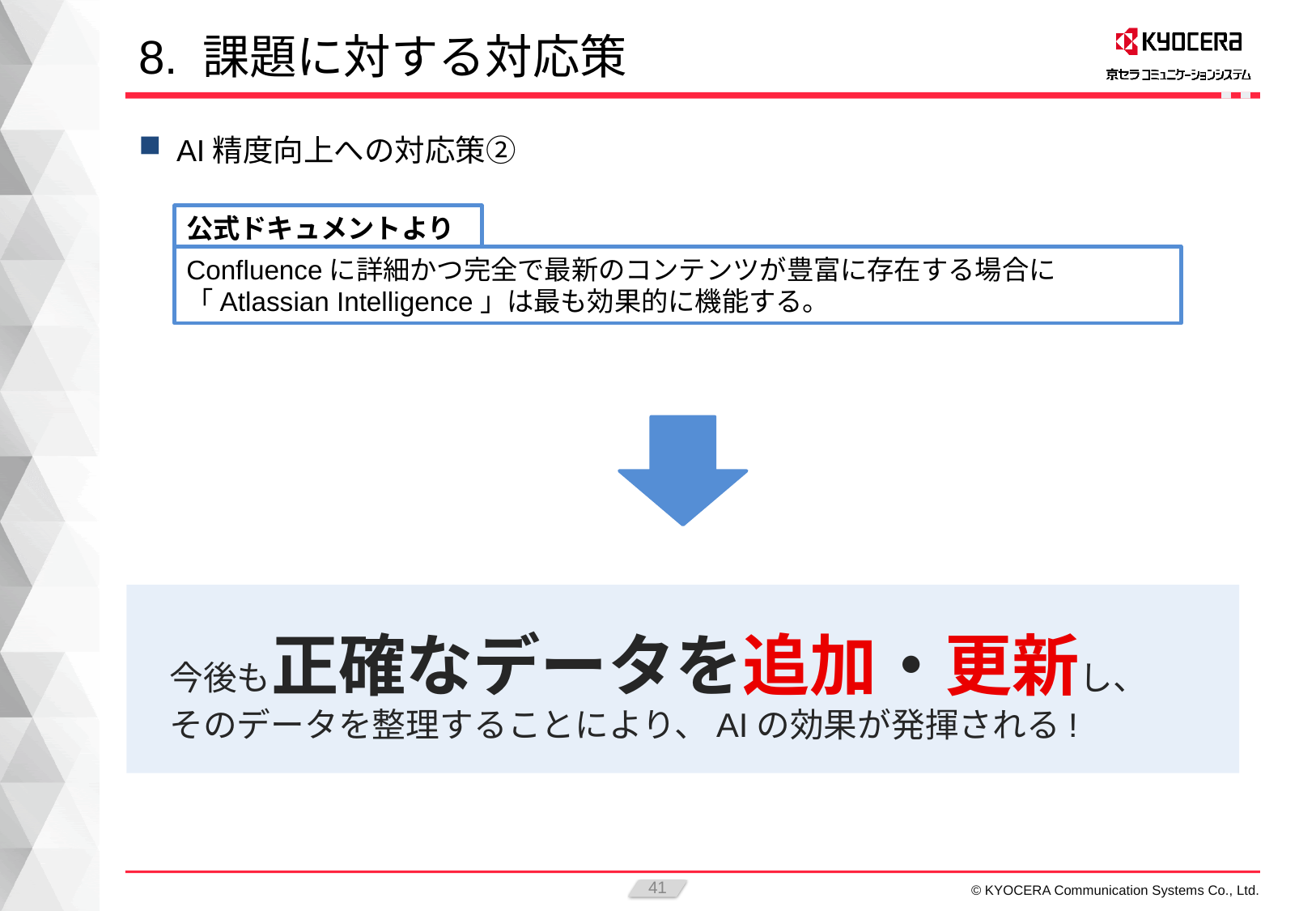

# 8. 課題に対する対応策
AI精度向上への対応策②
公式ドキュメントより
Confluenceに詳細かつ完全で最新のコンテンツが豊富に存在する場合に「Atlassian Intelligence」は最も効果的に機能する。

今後も正確なデータを追加・更新し、
そのデータを整理することにより、AIの効果が発揮される!
41